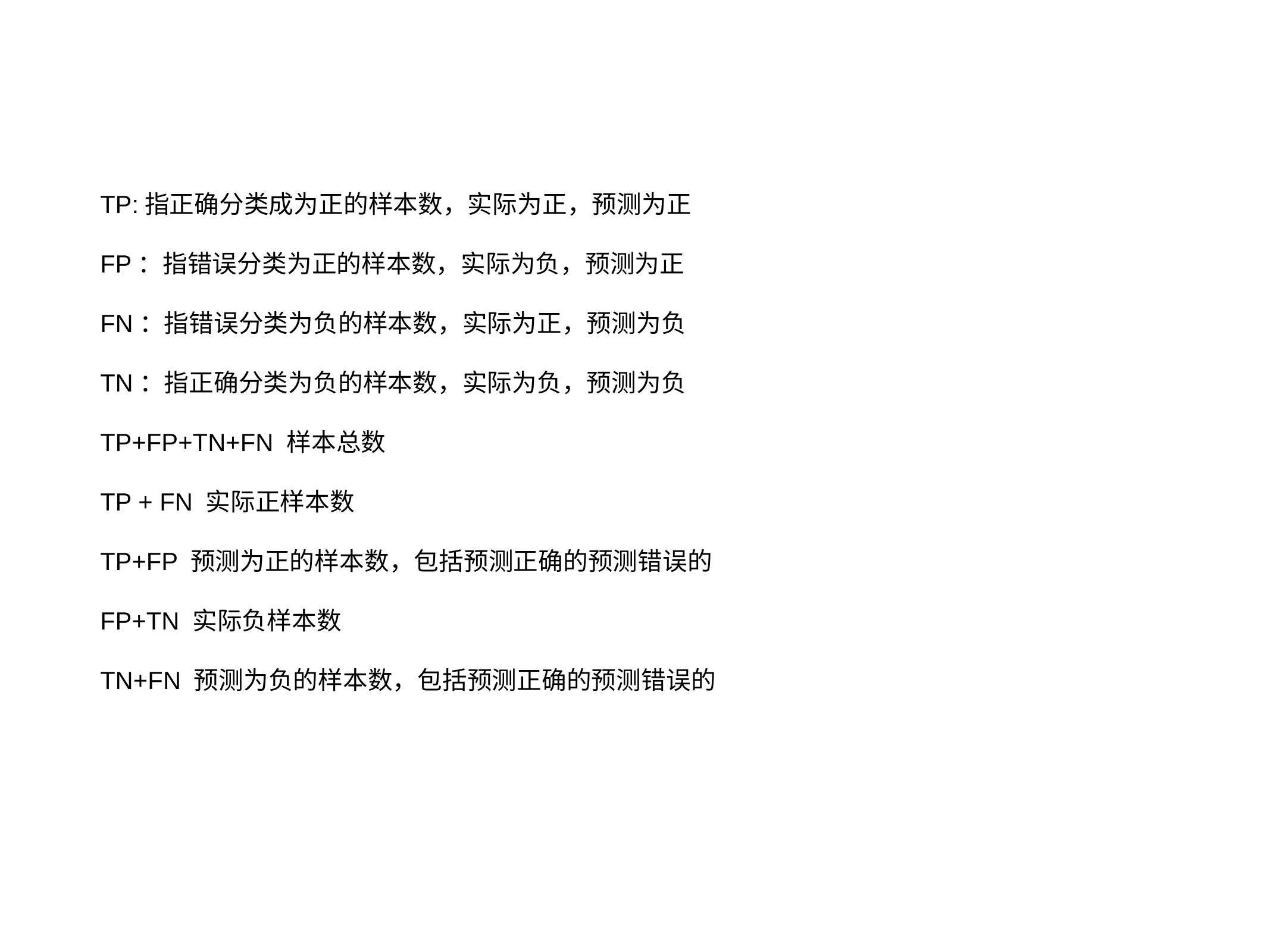

TP:指正确分类成为正的样本数，实际为正，预测为正

FP：指错误分类为正的样本数，实际为负，预测为正

FN：指错误分类为负的样本数，实际为正，预测为负

TN：指正确分类为负的样本数，实际为负，预测为负

TP+FP+TN+FN 样本总数

TP + FN 实际正样本数

TP+FP 预测为正的样本数，包括预测正确的预测错误的

FP+TN 实际负样本数

TN+FN 预测为负的样本数，包括预测正确的预测错误的